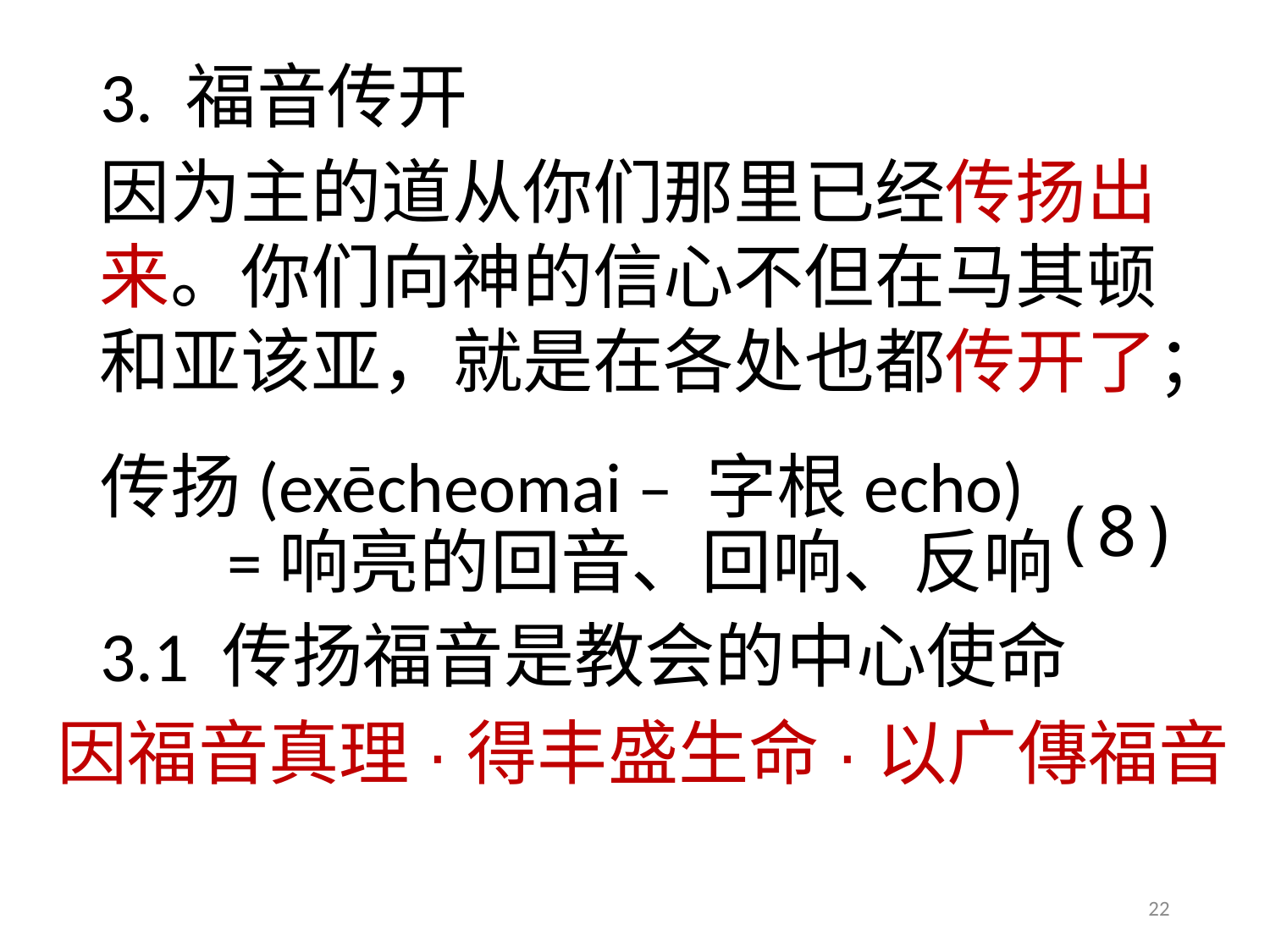

# 3. 福音传开
因为主的道从你们那里已经传扬出来。你们向神的信心不但在马其顿和亚该亚，就是在各处也都传开了；
							   (8)

传扬(exēcheomai – 字根echo)
	=响亮的回音、回响、反响
3.1 传扬福音是教会的中心使命

因福音真理·得丰盛生命·以广傳福音
22